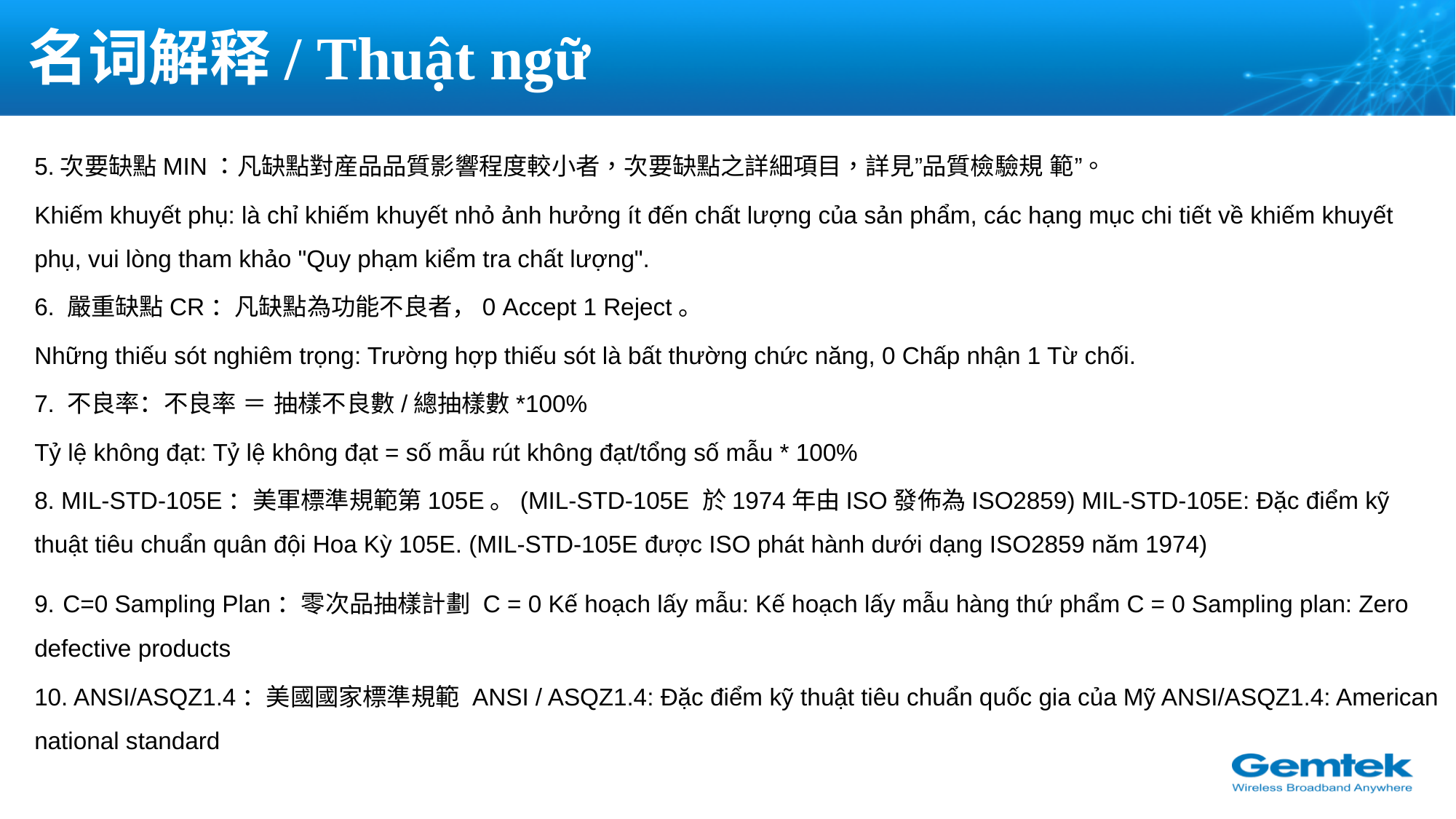

# 名词解释/ Thuật ngữ
5.次要缺點MIN：凡缺點對産品品質影響程度較小者，次要缺點之詳細項目，詳見”品質檢驗規 範”。
Khiếm khuyết phụ: là chỉ khiếm khuyết nhỏ ảnh hưởng ít đến chất lượng của sản phẩm, các hạng mục chi tiết về khiếm khuyết phụ, vui lòng tham khảo "Quy phạm kiểm tra chất lượng".
6. 嚴重缺點CR：凡缺點為功能不良者，0 Accept 1 Reject。
Những thiếu sót nghiêm trọng: Trường hợp thiếu sót là bất thường chức năng, 0 Chấp nhận 1 Từ chối.
7. 不良率：不良率 ＝ 抽樣不良數/總抽樣數*100%
Tỷ lệ không đạt: Tỷ lệ không đạt = số mẫu rút không đạt/tổng số mẫu * 100%
8. MIL-STD-105E：美軍標準規範第105E。(MIL-STD-105E 於1974年由ISO發佈為ISO2859) MIL-STD-105E: Đặc điểm kỹ thuật tiêu chuẩn quân đội Hoa Kỳ 105E. (MIL-STD-105E được ISO phát hành dưới dạng ISO2859 năm 1974)
9. C=0 Sampling Plan：零次品抽樣計劃 C = 0 Kế hoạch lấy mẫu: Kế hoạch lấy mẫu hàng thứ phẩm C = 0 Sampling plan: Zero defective products
10. ANSI/ASQZ1.4：美國國家標準規範 ANSI / ASQZ1.4: Đặc điểm kỹ thuật tiêu chuẩn quốc gia của Mỹ ANSI/ASQZ1.4: American national standard